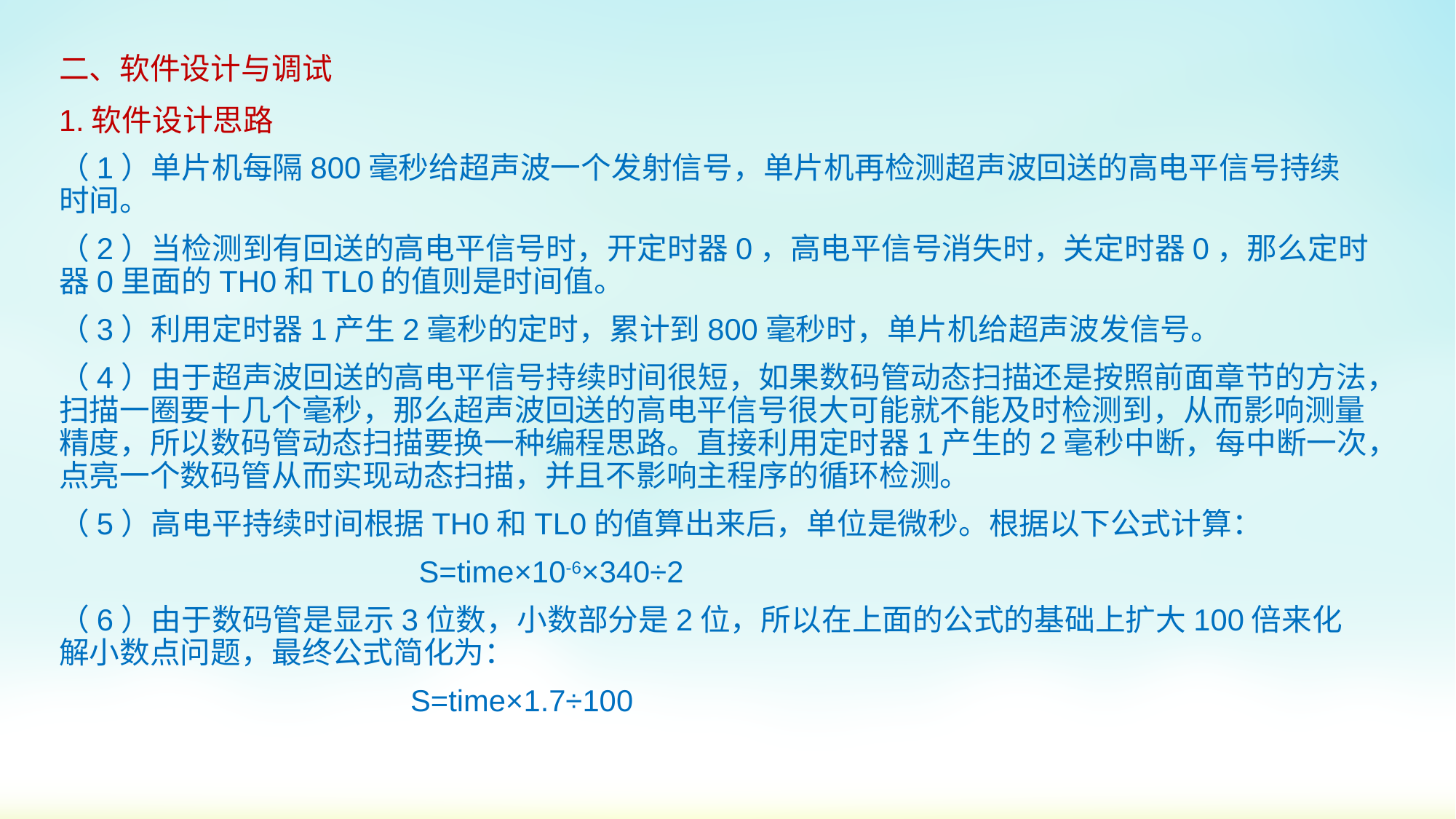

二、软件设计与调试
1.软件设计思路
（1）单片机每隔800毫秒给超声波一个发射信号，单片机再检测超声波回送的高电平信号持续时间。
（2）当检测到有回送的高电平信号时，开定时器0，高电平信号消失时，关定时器0，那么定时器0里面的TH0和TL0的值则是时间值。
（3）利用定时器1产生2毫秒的定时，累计到800毫秒时，单片机给超声波发信号。
（4）由于超声波回送的高电平信号持续时间很短，如果数码管动态扫描还是按照前面章节的方法，扫描一圈要十几个毫秒，那么超声波回送的高电平信号很大可能就不能及时检测到，从而影响测量精度，所以数码管动态扫描要换一种编程思路。直接利用定时器1产生的2毫秒中断，每中断一次，点亮一个数码管从而实现动态扫描，并且不影响主程序的循环检测。
（5）高电平持续时间根据TH0和TL0的值算出来后，单位是微秒。根据以下公式计算：
                                           S=time×10-6×340÷2
（6）由于数码管是显示3位数，小数部分是2位，所以在上面的公式的基础上扩大100倍来化解小数点问题，最终公式简化为：
                                          S=time×1.7÷100